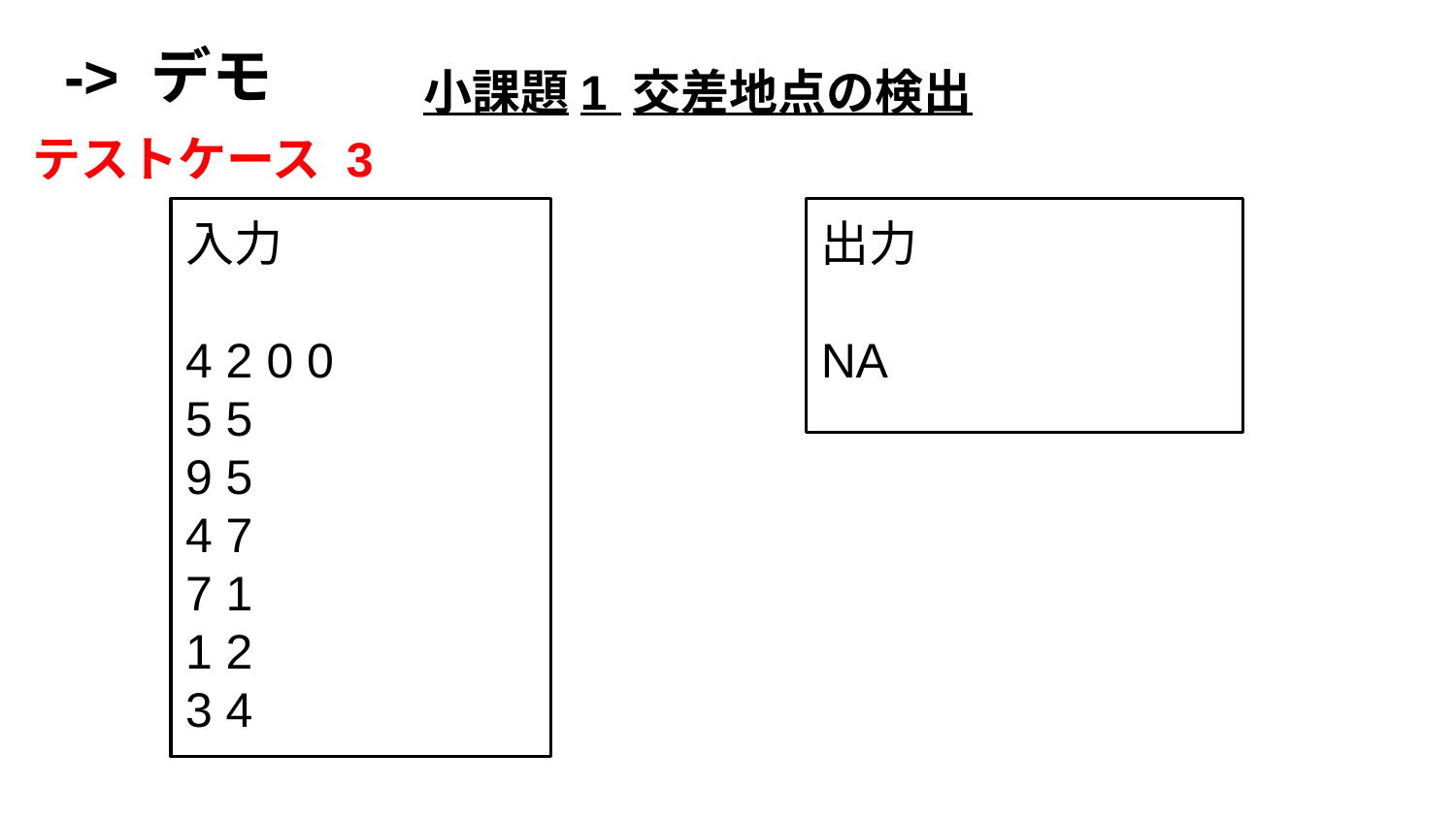

# -> デモ
       小課題1 交差地点の検出
テストケース 3
入力

4 2 0 0
5 5
9 5
4 7
7 1
1 2
3 4
出力

NA